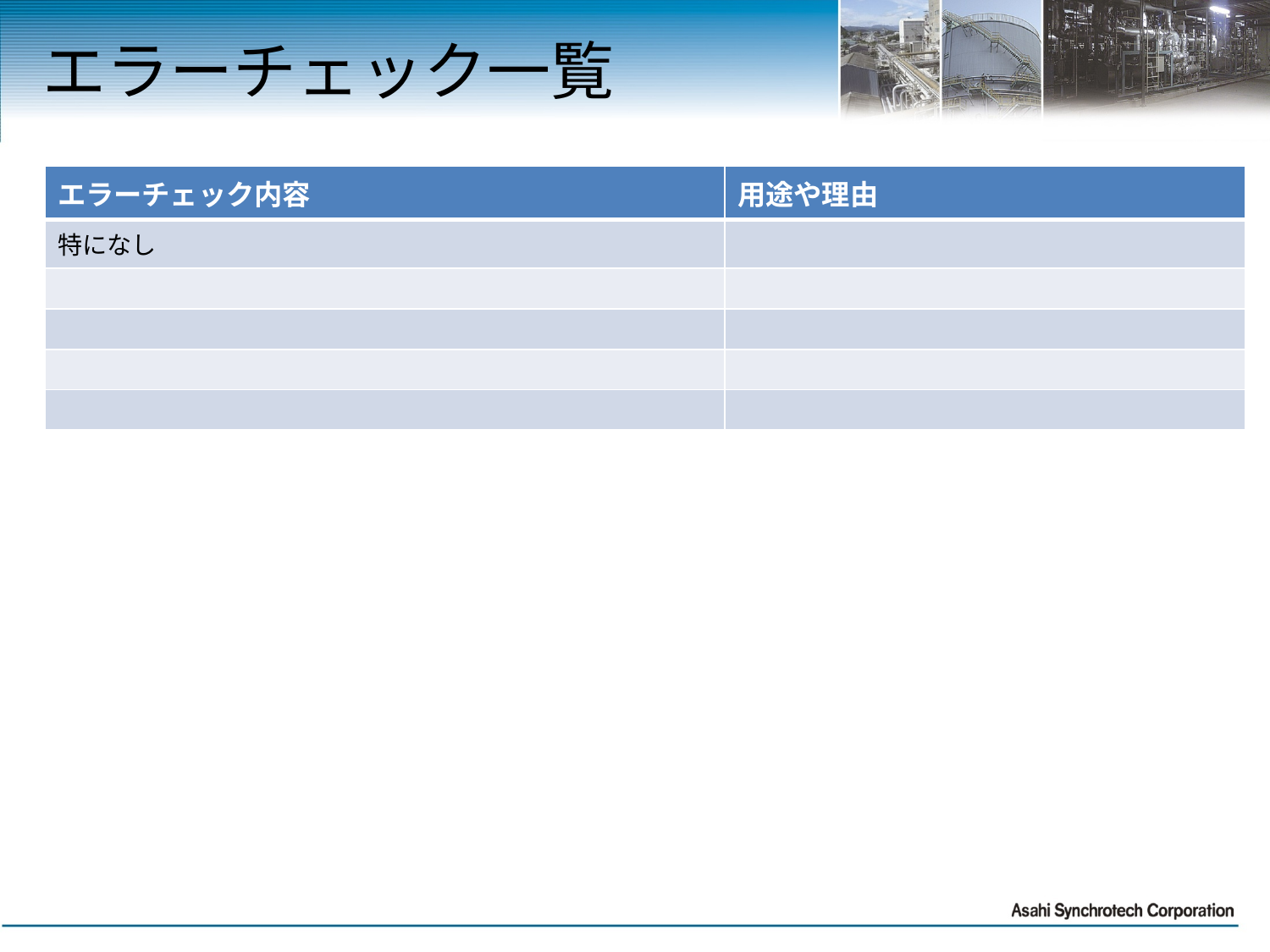

# エラーチェック一覧
| エラーチェック内容 | 用途や理由 |
| --- | --- |
| 特になし |  |
|  |  |
|  |  |
|  |  |
|  |  |